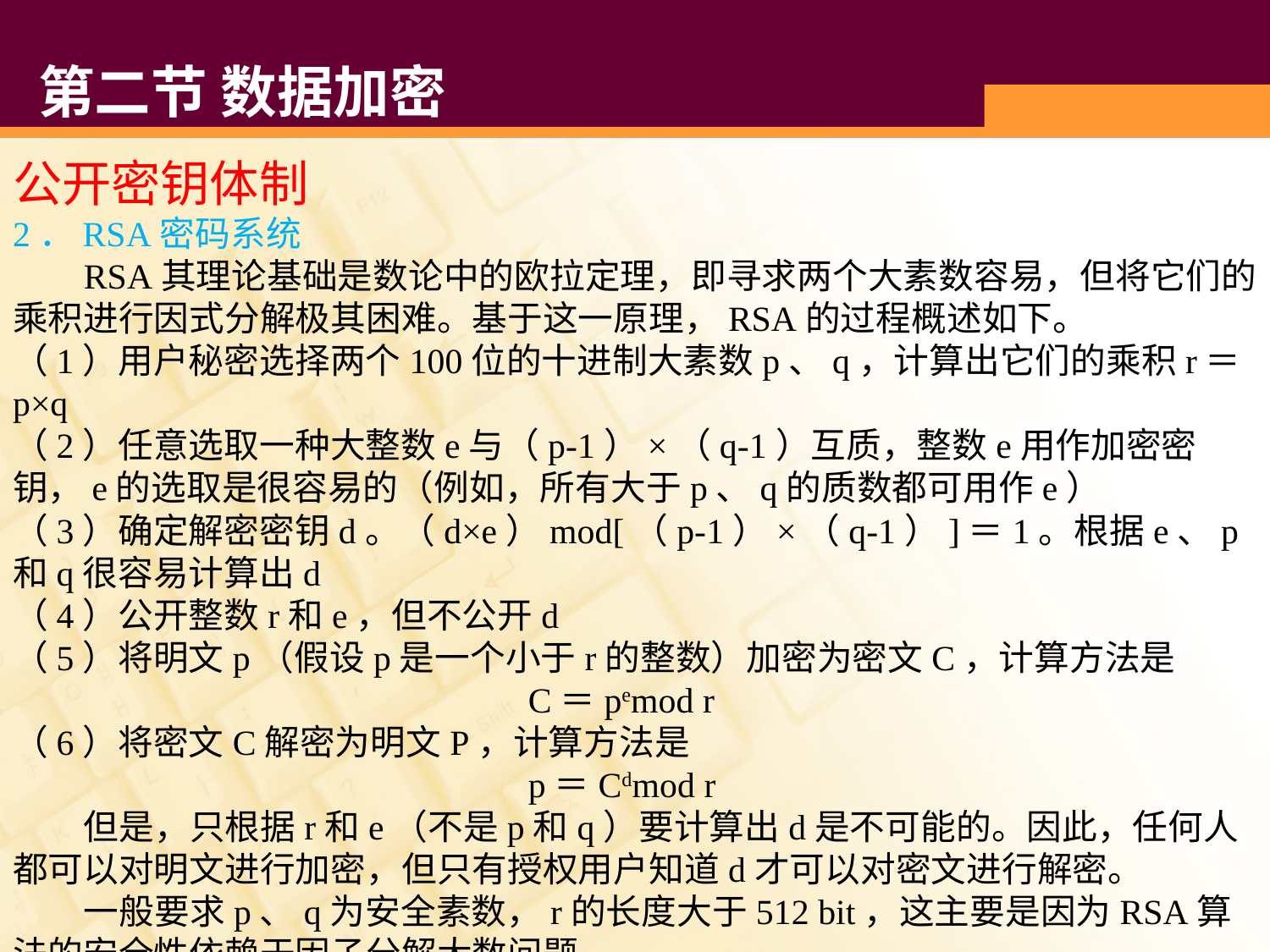

# 第二节 数据加密
公开密钥体制
2．RSA密码系统
        RSA其理论基础是数论中的欧拉定理，即寻求两个大素数容易，但将它们的乘积进行因式分解极其困难。基于这一原理，RSA的过程概述如下。
（1）用户秘密选择两个100位的十进制大素数p、q，计算出它们的乘积r＝p×q
（2）任意选取一种大整数e与（p-1）×（q-1）互质，整数e用作加密密钥，e的选取是很容易的（例如，所有大于p、q的质数都可用作e）
（3）确定解密密钥d。（d×e）mod[（p-1）×（q-1）]＝1。根据e、p和q很容易计算出d
（4）公开整数r和e，但不公开d
（5）将明文p（假设p是一个小于r的整数）加密为密文C，计算方法是
                                                          C＝pemod r
（6）将密文C解密为明文P，计算方法是
                                                          p＝Cdmod r
        但是，只根据r和e（不是p和q）要计算出d是不可能的。因此，任何人都可以对明文进行加密，但只有授权用户知道d才可以对密文进行解密。
        一般要求p、q为安全素数，r的长度大于512 bit，这主要是因为RSA算法的安全性依赖于因子分解大数问题。